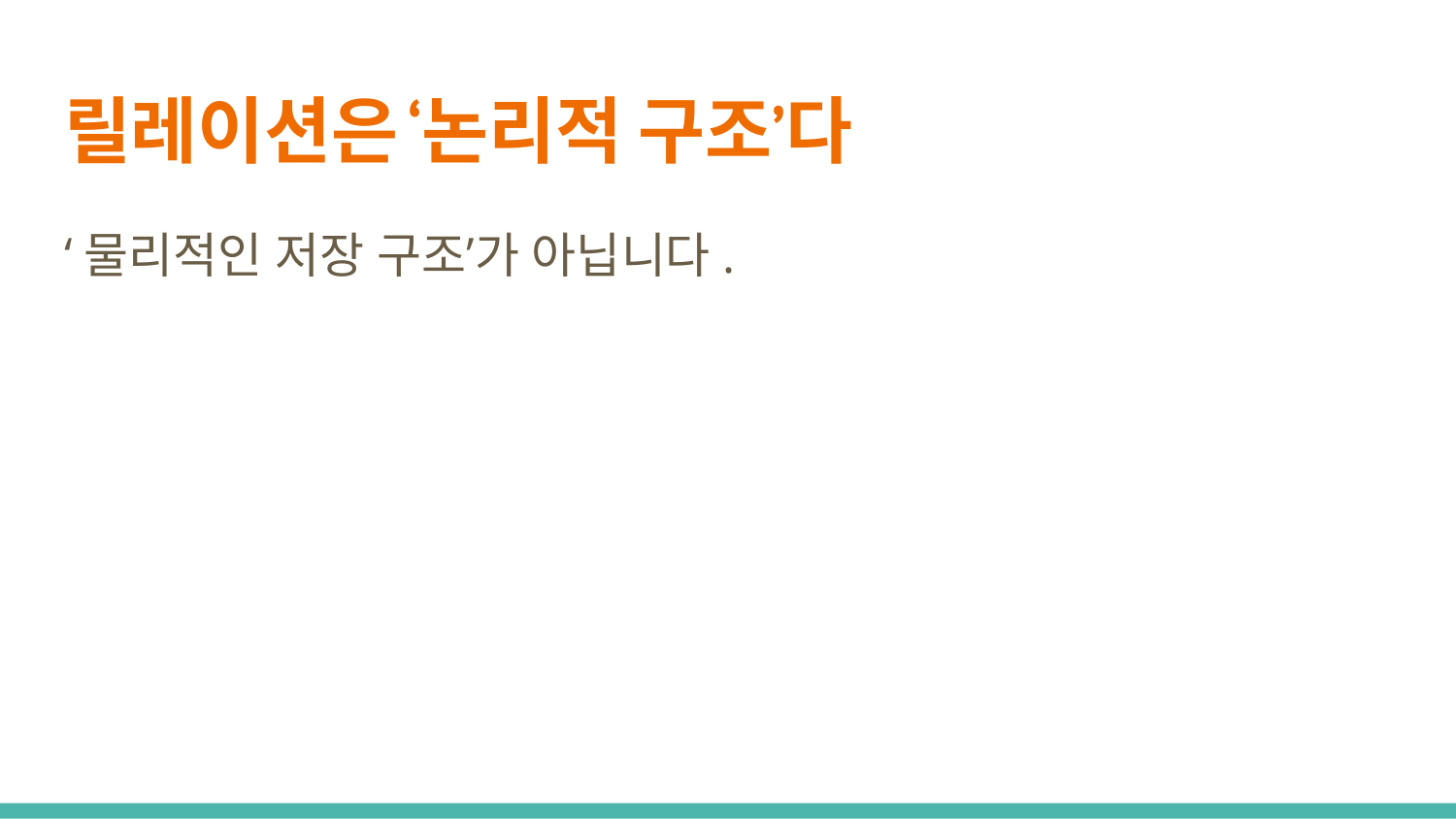

# 릴레이션은 ‘논리적 구조’다
‘물리적인 저장 구조’가 아닙니다.